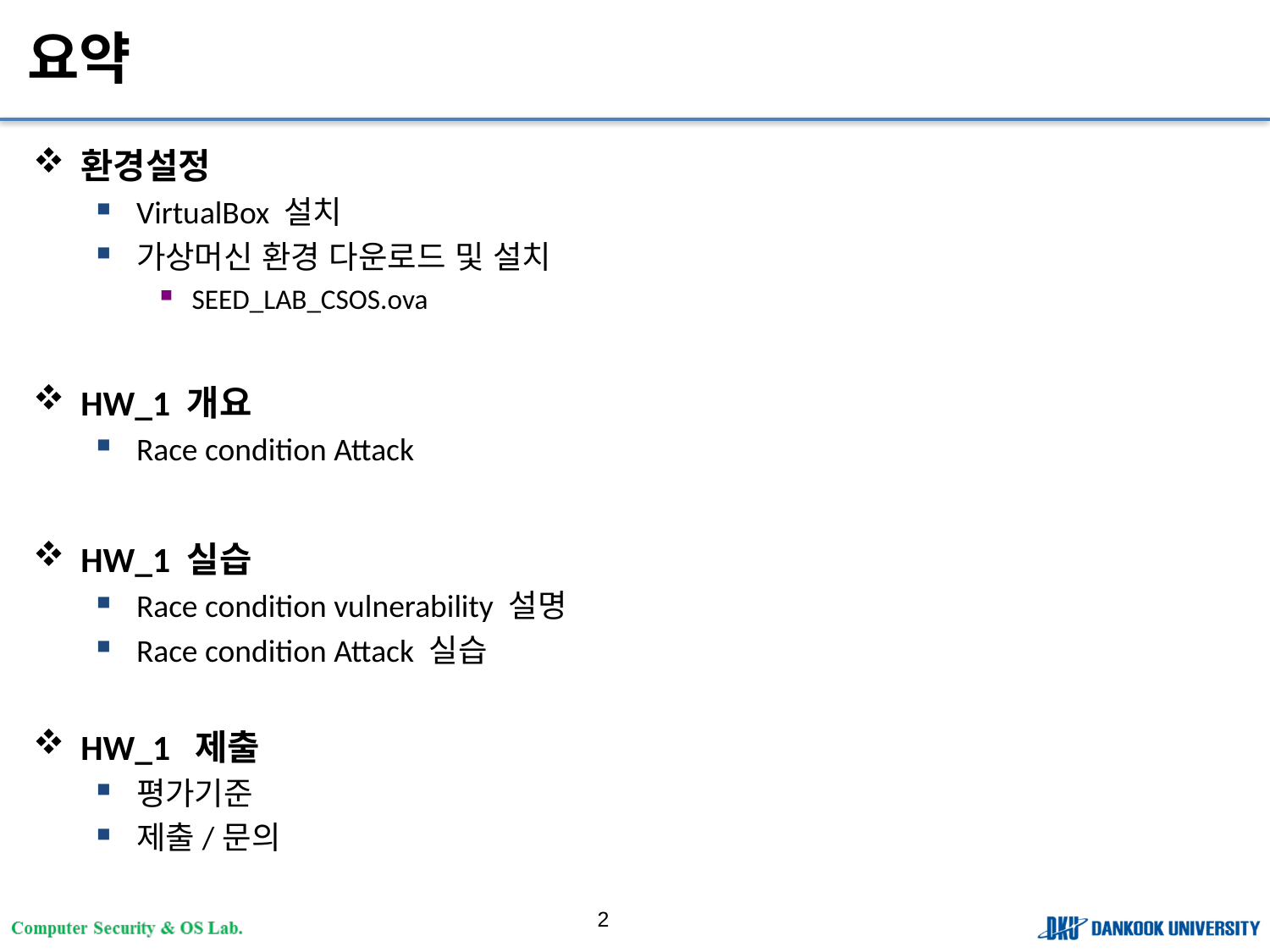

# 요약
환경설정
VirtualBox 설치
가상머신 환경 다운로드 및 설치
SEED_LAB_CSOS.ova

HW_1 개요
Race condition Attack

HW_1 실습
Race condition vulnerability 설명
Race condition Attack 실습

HW_1  제출
평가기준
제출/문의

2